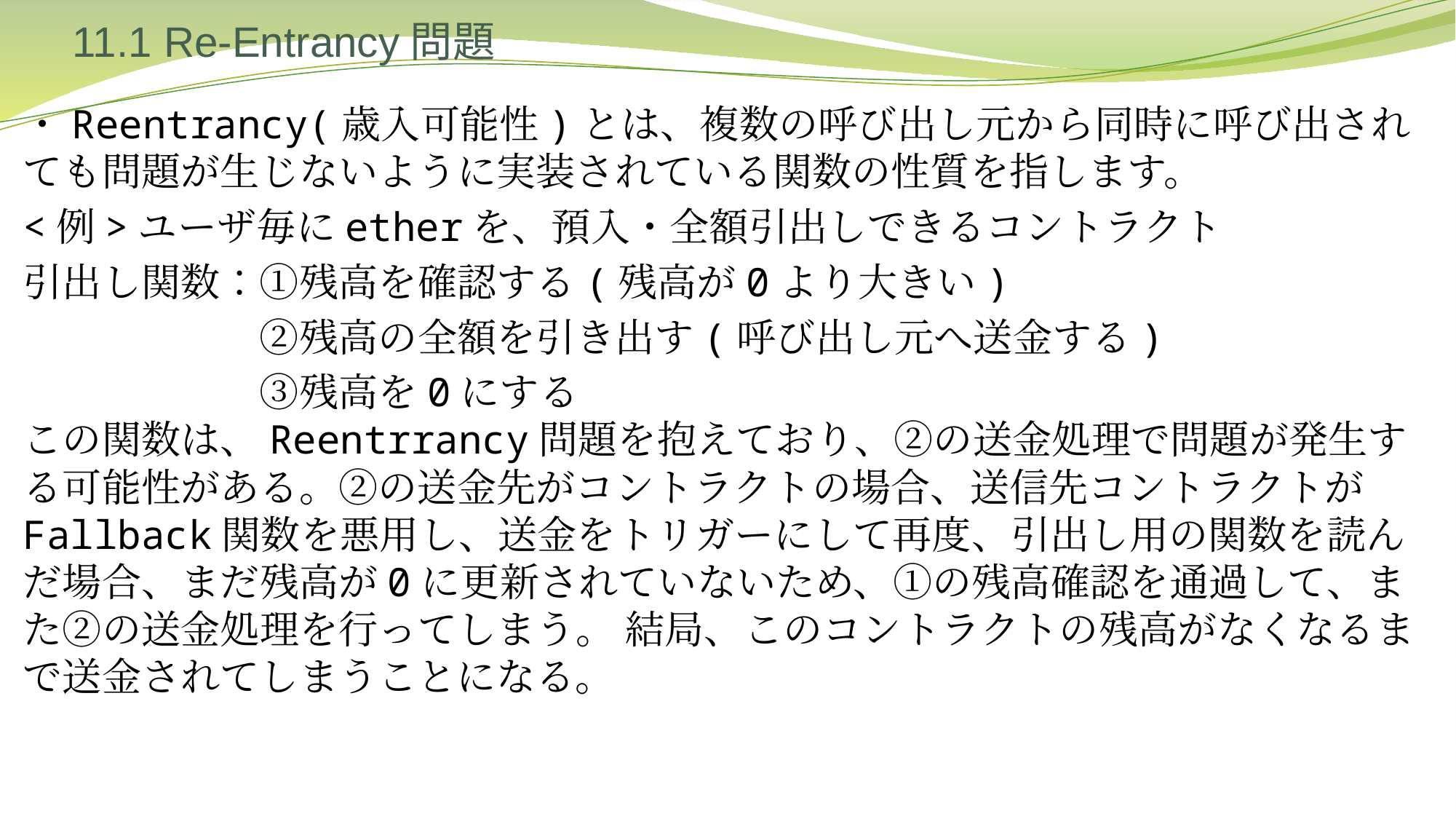

# 11.1 Re-Entrancy問題

・Reentrancy(歳入可能性)とは、複数の呼び出し元から同時に呼び出されても問題が生じないように実装されている関数の性質を指します。
<例>ユーザ毎にetherを、預入・全額引出しできるコントラクト
引出し関数：①残高を確認する(残高が0より大きい)
　　　　　　②残高の全額を引き出す(呼び出し元へ送金する)
　　　　　　③残高を0にする
この関数は、Reentrrancy問題を抱えており、②の送金処理で問題が発生する可能性がある。②の送金先がコントラクトの場合、送信先コントラクトがFallback関数を悪用し、送金をトリガーにして再度、引出し用の関数を読んだ場合、まだ残高が0に更新されていないため、①の残高確認を通過して、また②の送金処理を行ってしまう。 結局、このコントラクトの残高がなくなるまで送金されてしまうことになる。